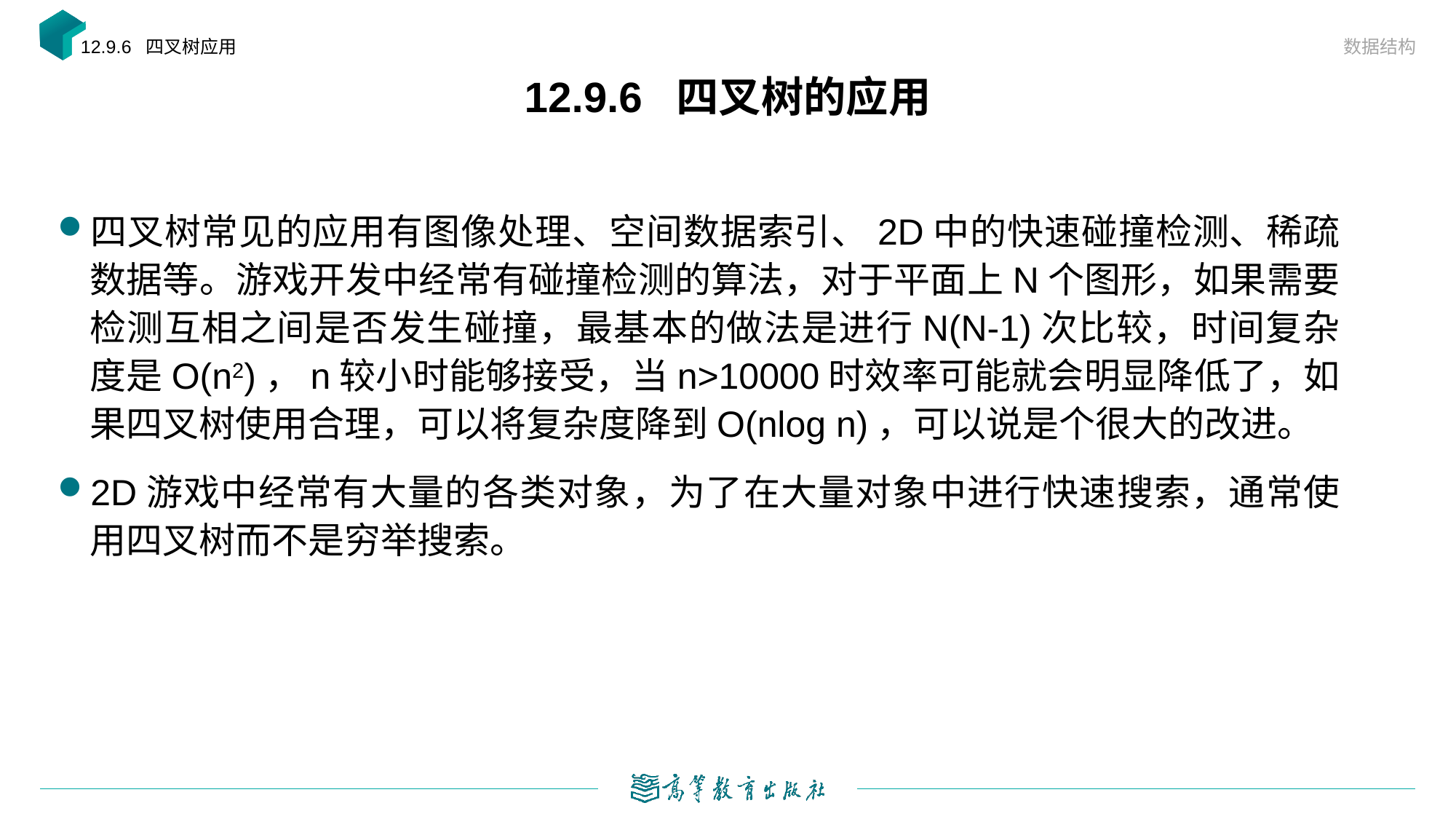

数据结构
12.9.6  四叉树应用
# 12.9.6  四叉树的应用
四叉树常见的应用有图像处理、空间数据索引、2D中的快速碰撞检测、稀疏数据等。游戏开发中经常有碰撞检测的算法，对于平面上N个图形，如果需要检测互相之间是否发生碰撞，最基本的做法是进行N(N-1)次比较，时间复杂度是O(n2)，n较小时能够接受，当n>10000时效率可能就会明显降低了，如果四叉树使用合理，可以将复杂度降到O(nlog n)，可以说是个很大的改进。
2D游戏中经常有大量的各类对象，为了在大量对象中进行快速搜索，通常使用四叉树而不是穷举搜索。